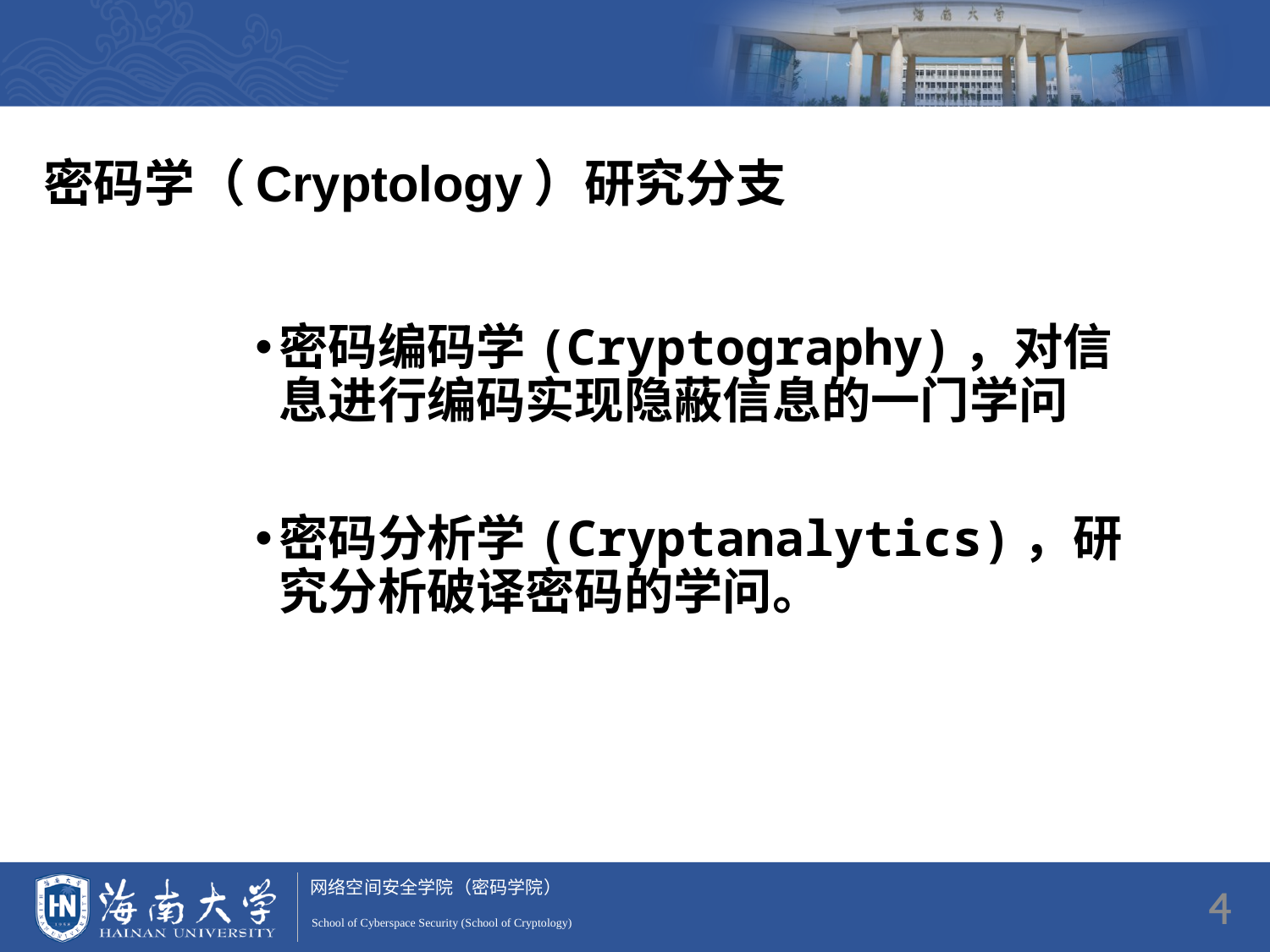

密码学（Cryptology）研究分支
密码编码学(Cryptography)，对信息进行编码实现隐蔽信息的一门学问

密码分析学(Cryptanalytics)，研究分析破译密码的学问。
4